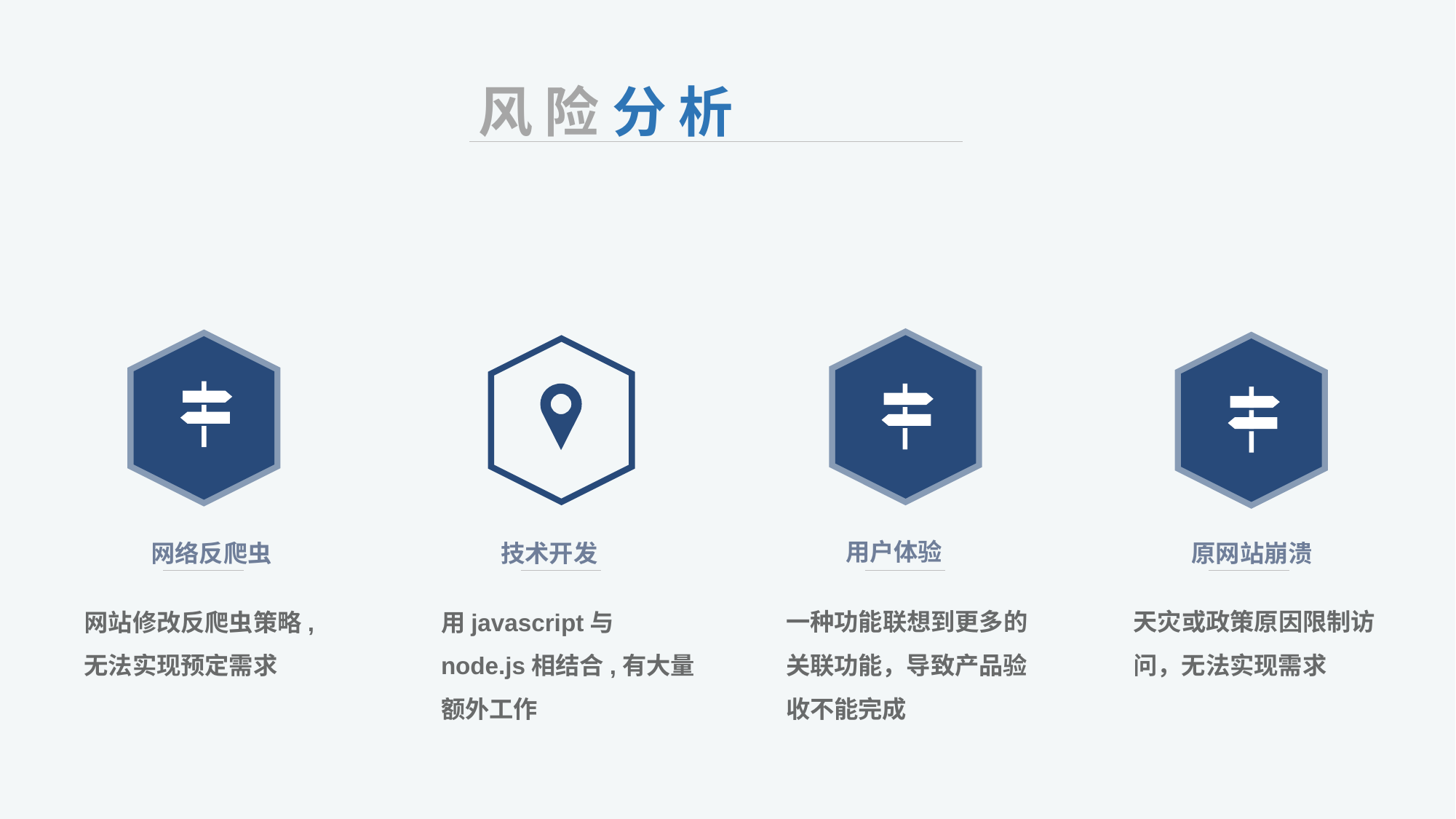

风 险 分 析

用户体验
原网站崩溃
网络反爬虫
技术开发
一种功能联想到更多的关联功能，导致产品验收不能完成
天灾或政策原因限制访问，无法实现需求
网站修改反爬虫策略,无法实现预定需求
用javascript与node.js相结合,有大量额外工作